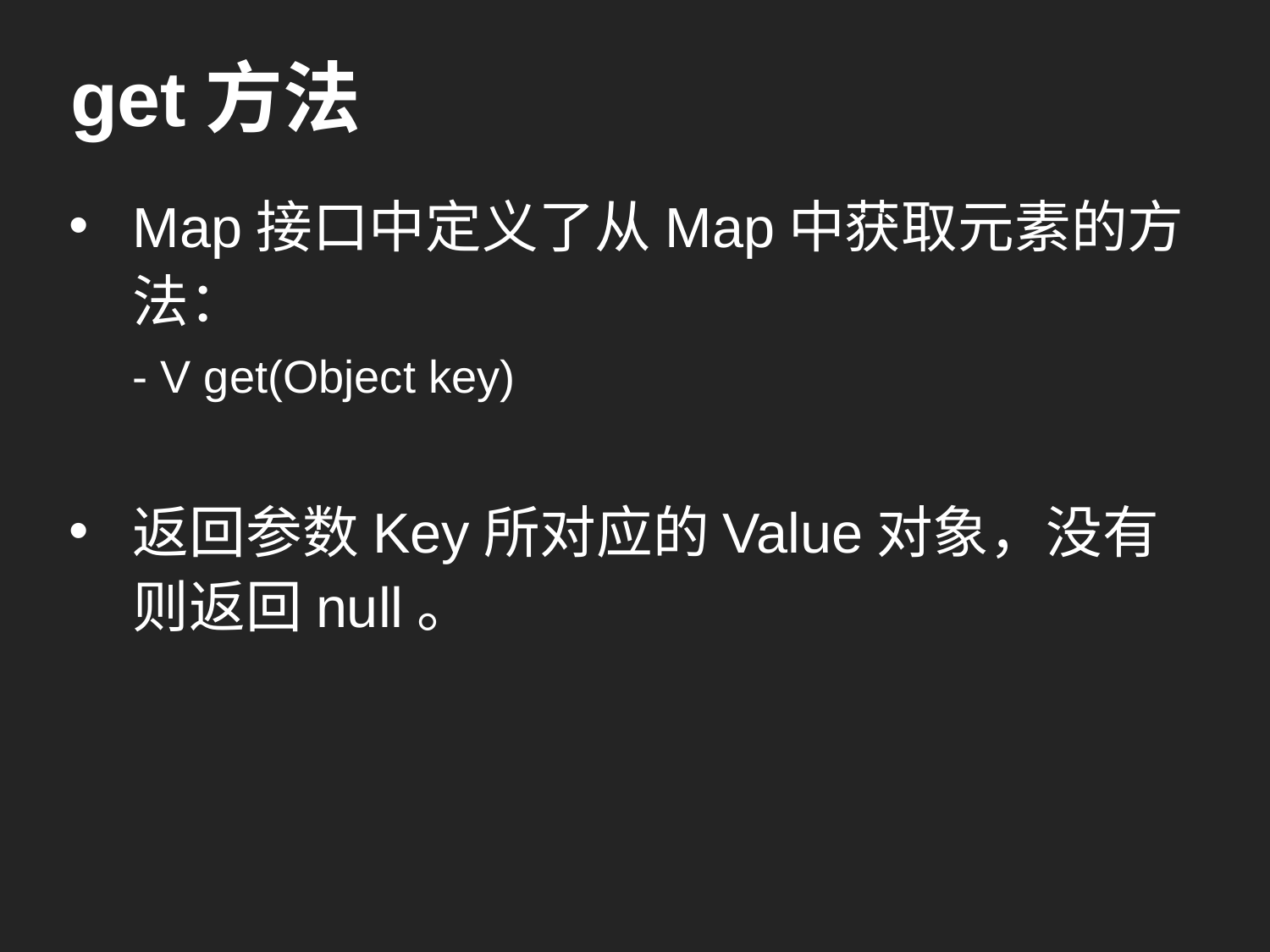

# get方法
Map接口中定义了从Map中获取元素的方法：
- V get(Object key)

返回参数Key所对应的Value对象，没有则返回null。